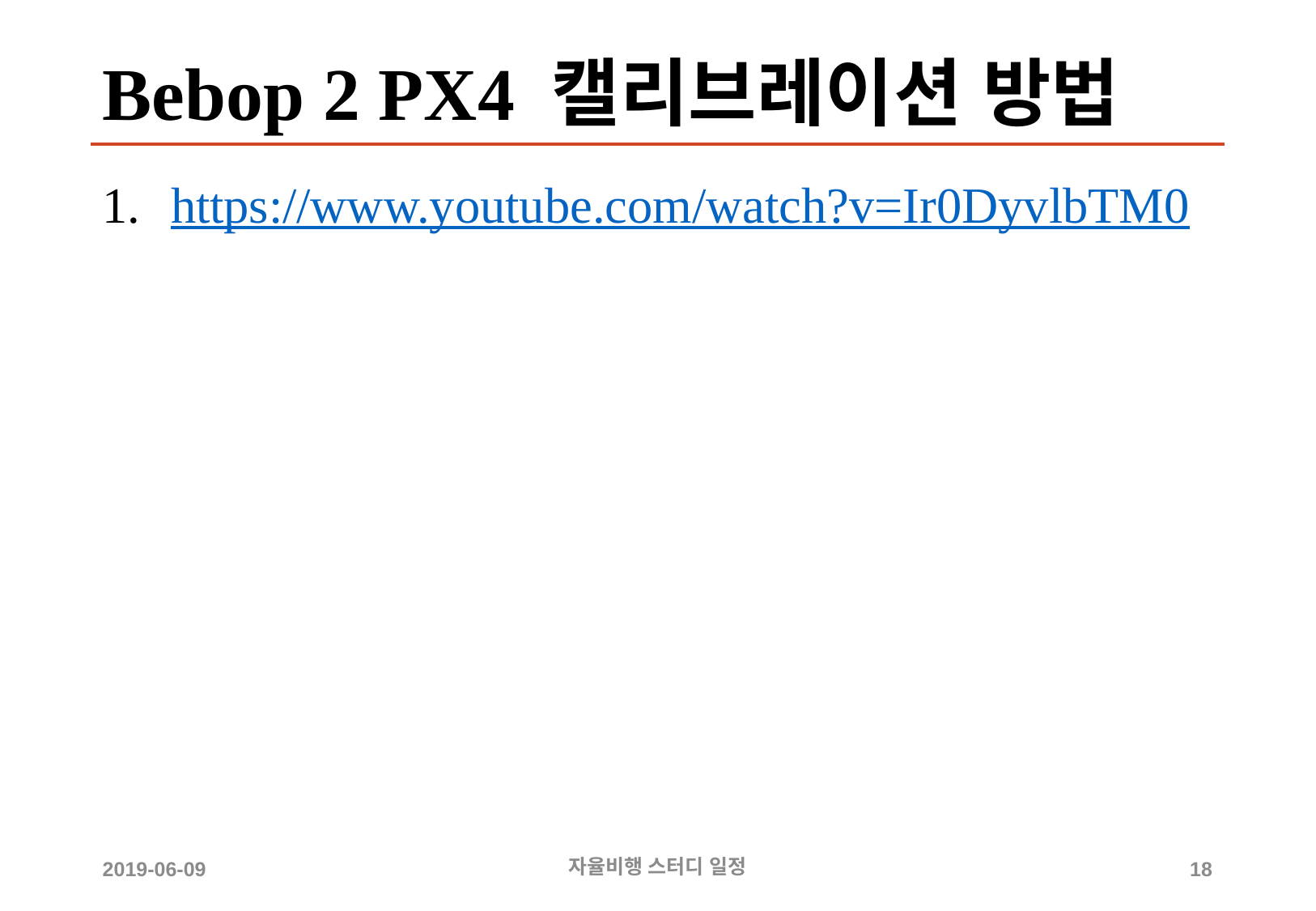

# Bebop 2 PX4 캘리브레이션 방법
https://www.youtube.com/watch?v=Ir0DyvlbTM0
2019-06-09
자율비행 스터디 일정
18